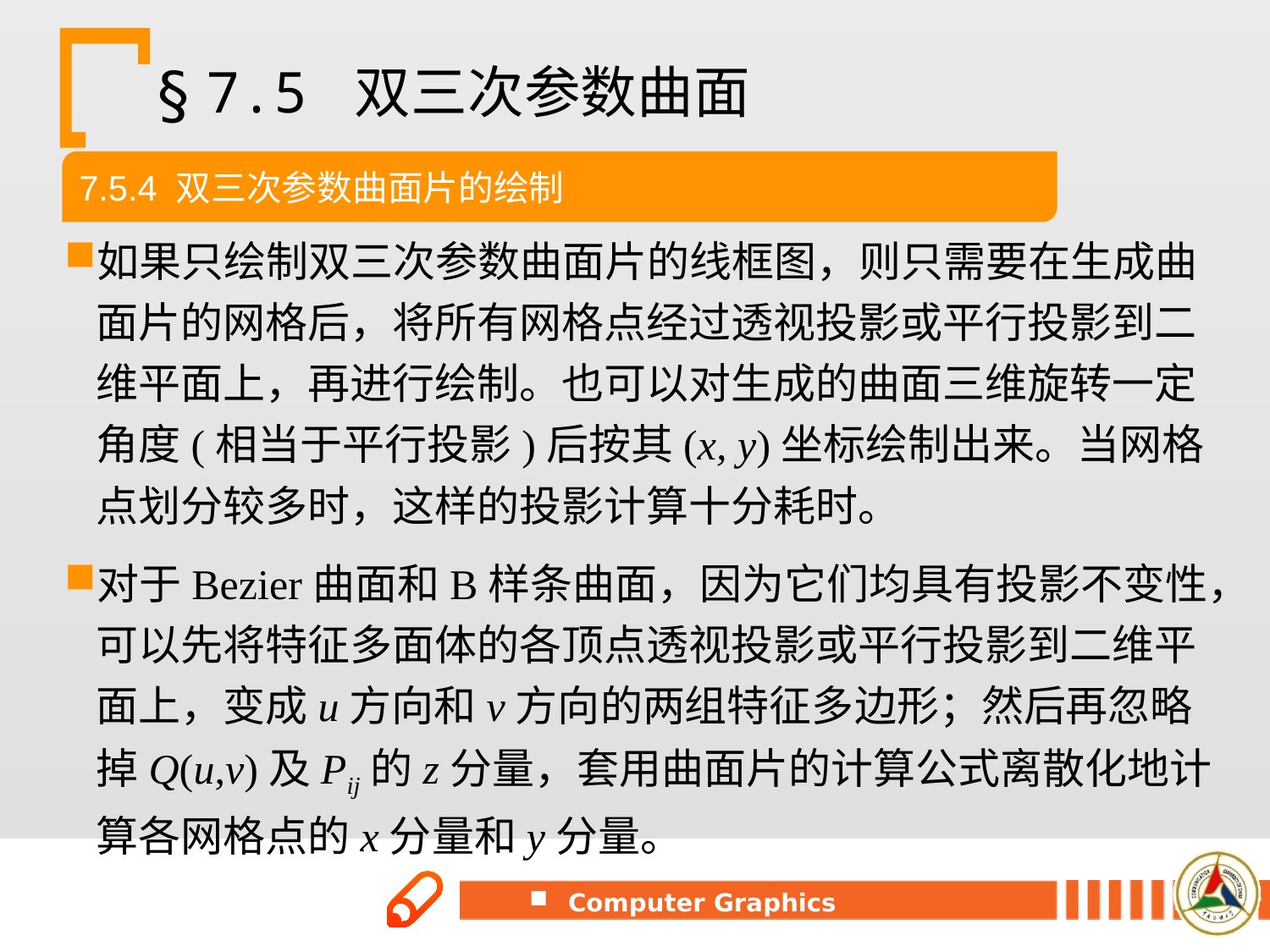

# § 7.5 双三次参数曲面

如果只绘制双三次参数曲面片的线框图，则只需要在生成曲面片的网格后，将所有网格点经过透视投影或平行投影到二维平面上，再进行绘制。也可以对生成的曲面三维旋转一定角度(相当于平行投影)后按其(x, y)坐标绘制出来。当网格点划分较多时，这样的投影计算十分耗时。
对于Bezier曲面和B样条曲面，因为它们均具有投影不变性，可以先将特征多面体的各顶点透视投影或平行投影到二维平面上，变成u方向和v方向的两组特征多边形；然后再忽略掉Q(u,v)及Pij的z分量，套用曲面片的计算公式离散化地计算各网格点的x分量和y分量。
7.5.4 双三次参数曲面片的绘制